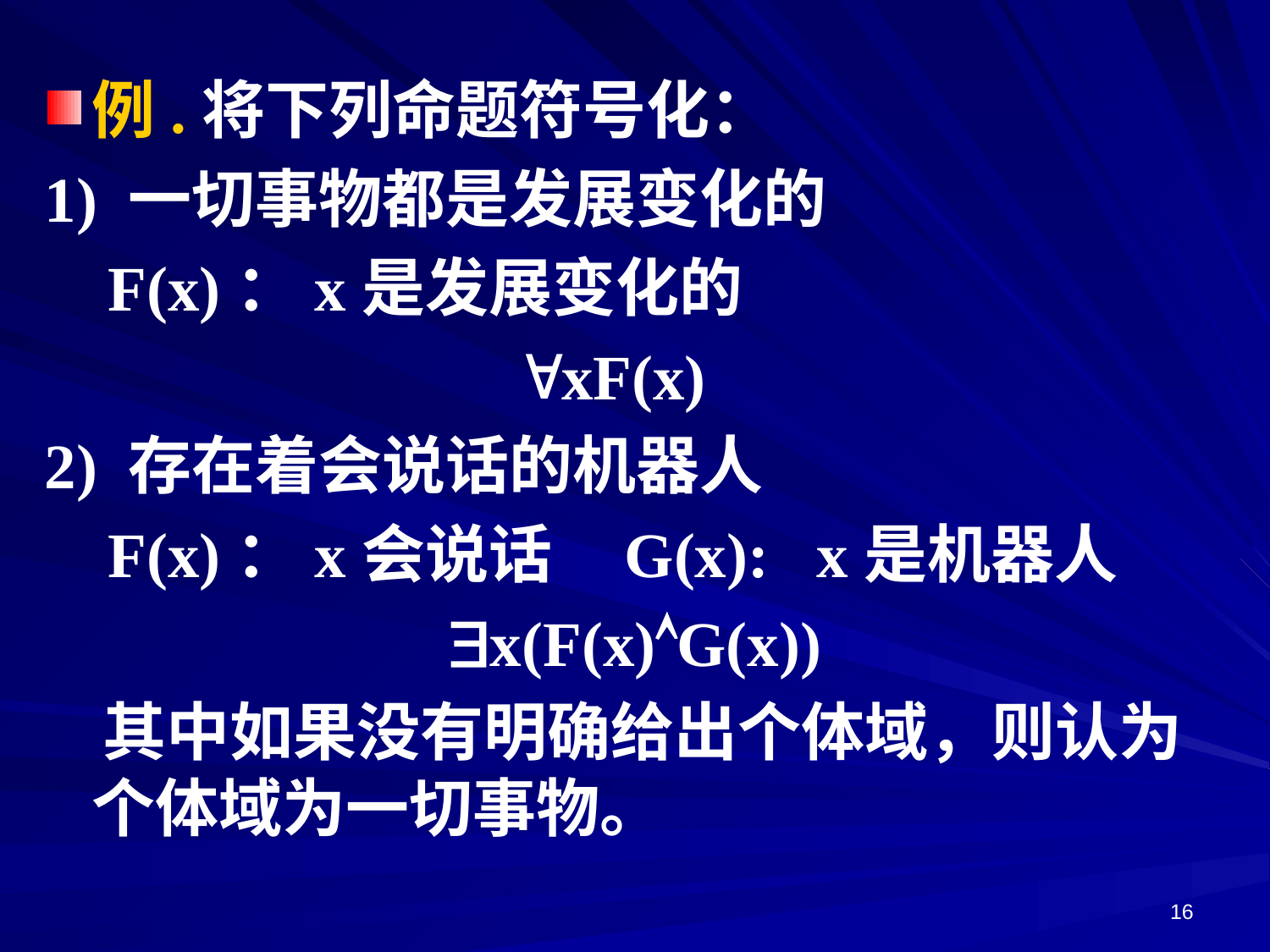

例.将下列命题符号化：
1) 一切事物都是发展变化的
    F(x)：x是发展变化的
∀xF(x)
2) 存在着会说话的机器人
    F(x)：x会说话    G(x):   x是机器人
∃x(F(x)∧G(x))
   其中如果没有明确给出个体域，则认为个体域为一切事物。
16